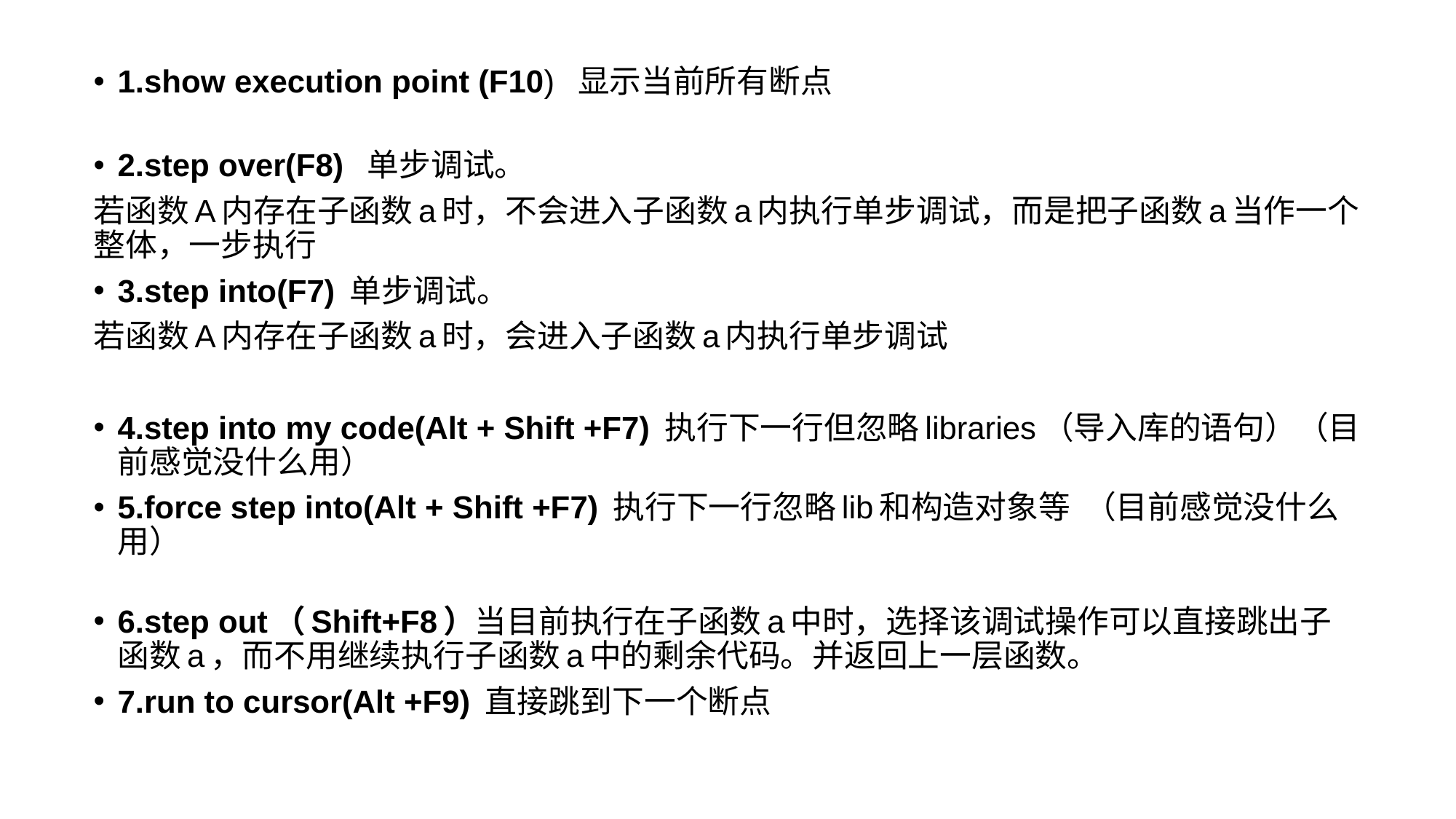

1.show execution point (F10)  显示当前所有断点
2.step over(F8)  单步调试。
若函数A内存在子函数a时，不会进入子函数a内执行单步调试，而是把子函数a当作一个整体，一步执行
3.step into(F7) 单步调试。
若函数A内存在子函数a时，会进入子函数a内执行单步调试

4.step into my code(Alt + Shift +F7) 执行下一行但忽略libraries（导入库的语句）（目前感觉没什么用）
5.force step into(Alt + Shift +F7) 执行下一行忽略lib和构造对象等  （目前感觉没什么用）
6.step out（Shift+F8）当目前执行在子函数a中时，选择该调试操作可以直接跳出子函数a，而不用继续执行子函数a中的剩余代码。并返回上一层函数。
7.run to cursor(Alt +F9) 直接跳到下一个断点